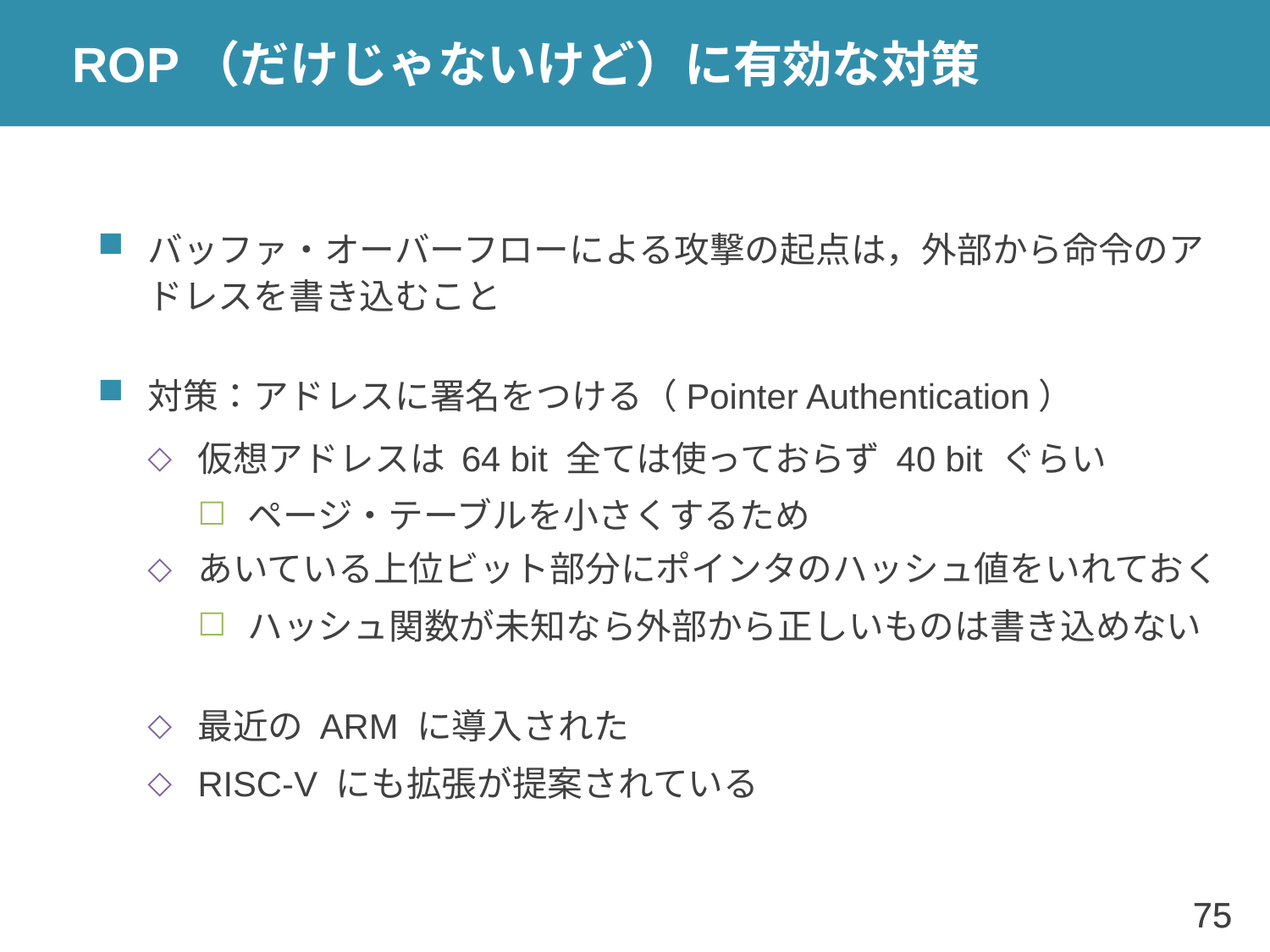

# ROP（だけじゃないけど）に有効な対策
バッファ・オーバーフローによる攻撃の起点は，外部から命令のアドレスを書き込むこと
対策：アドレスに署名をつける（Pointer Authentication）
仮想アドレスは 64 bit 全ては使っておらず 40 bit ぐらい
ページ・テーブルを小さくするため
あいている上位ビット部分にポインタのハッシュ値をいれておく
ハッシュ関数が未知なら外部から正しいものは書き込めない
最近の ARM に導入された
RISC-V にも拡張が提案されている